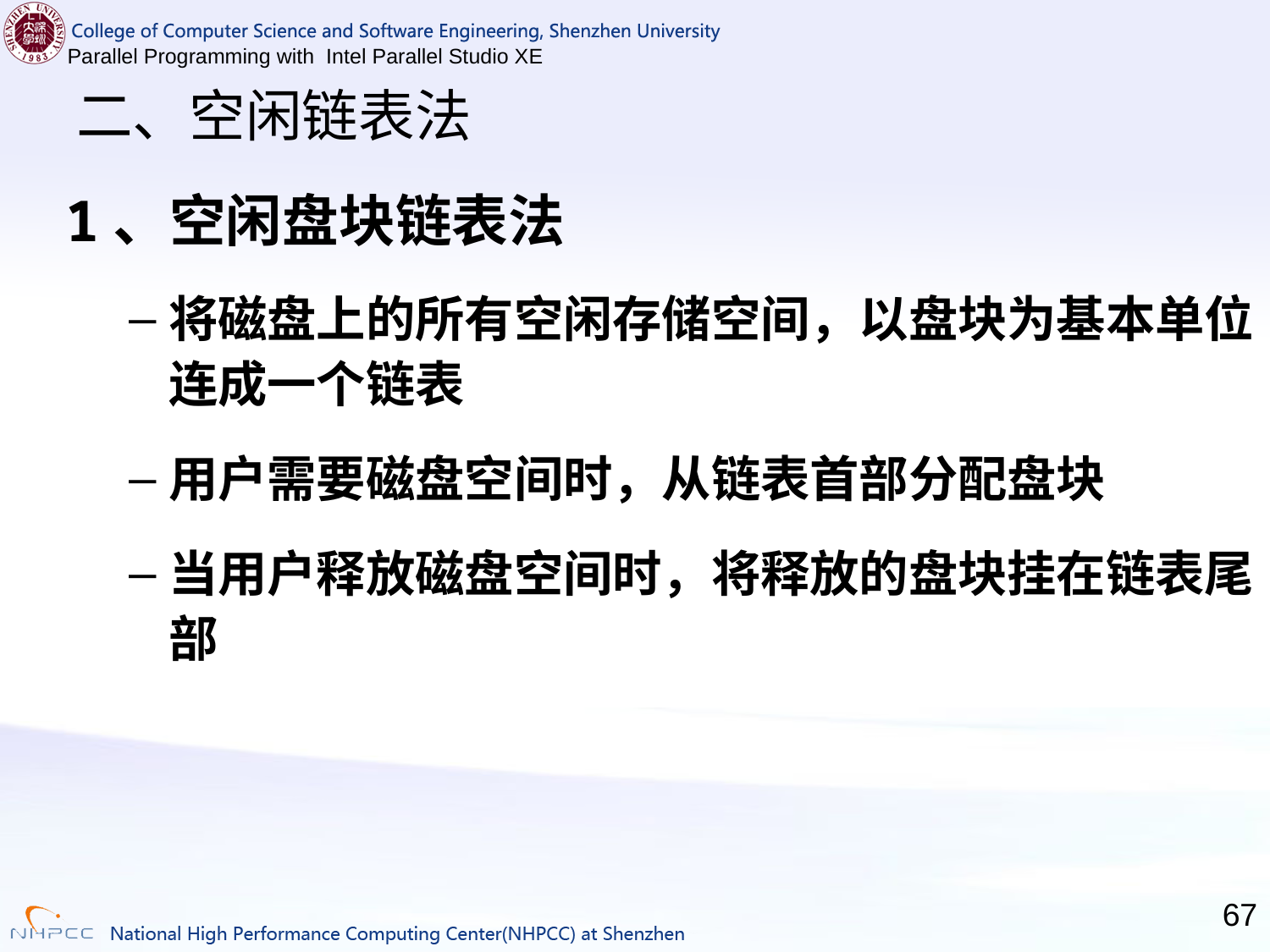

# 二、空闲链表法
1、空闲盘块链表法
将磁盘上的所有空闲存储空间，以盘块为基本单位连成一个链表
用户需要磁盘空间时，从链表首部分配盘块
当用户释放磁盘空间时，将释放的盘块挂在链表尾部
67